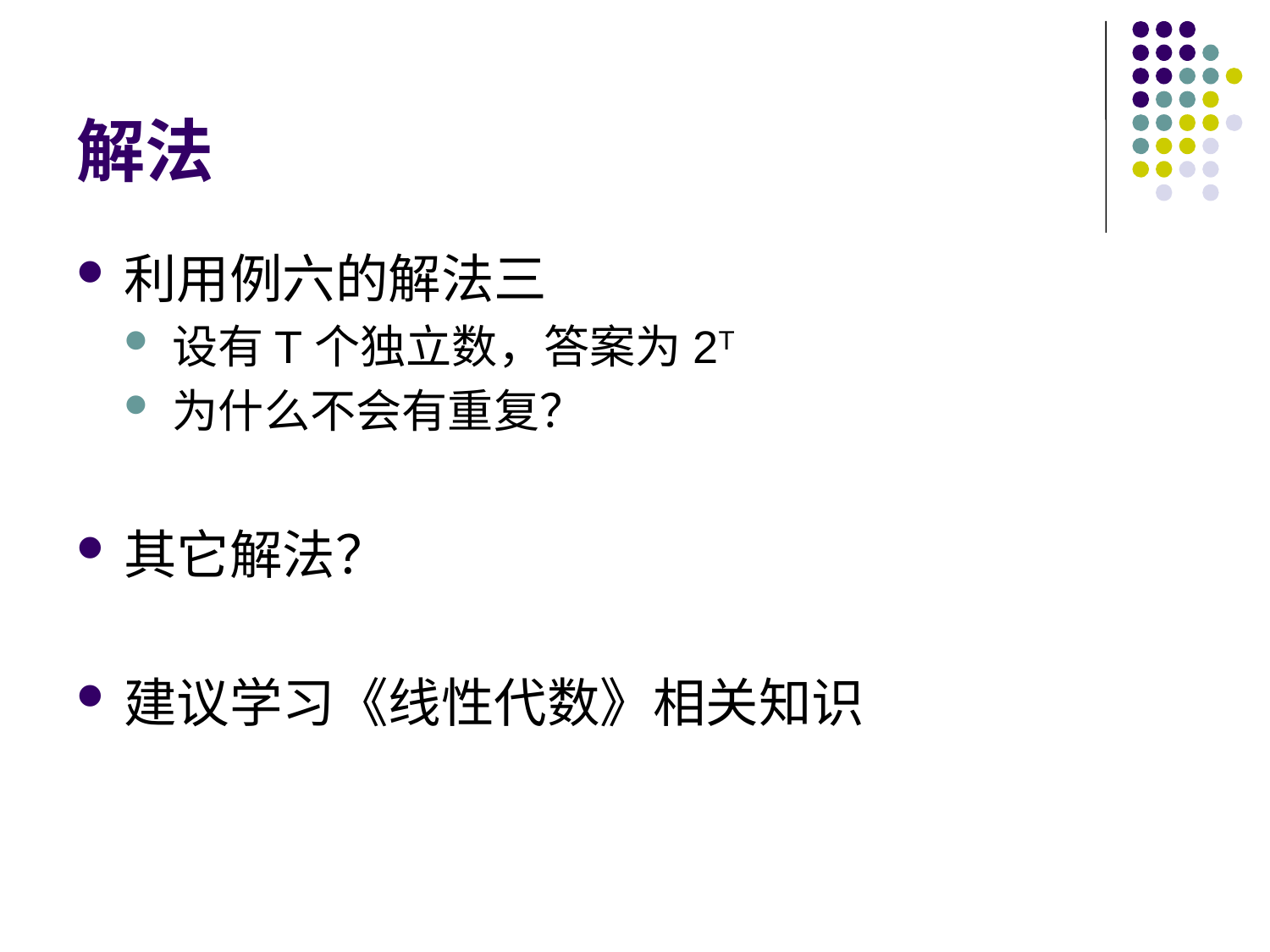

# 解法
利用例六的解法三
设有T个独立数，答案为2T
为什么不会有重复？

其它解法？

建议学习《线性代数》相关知识